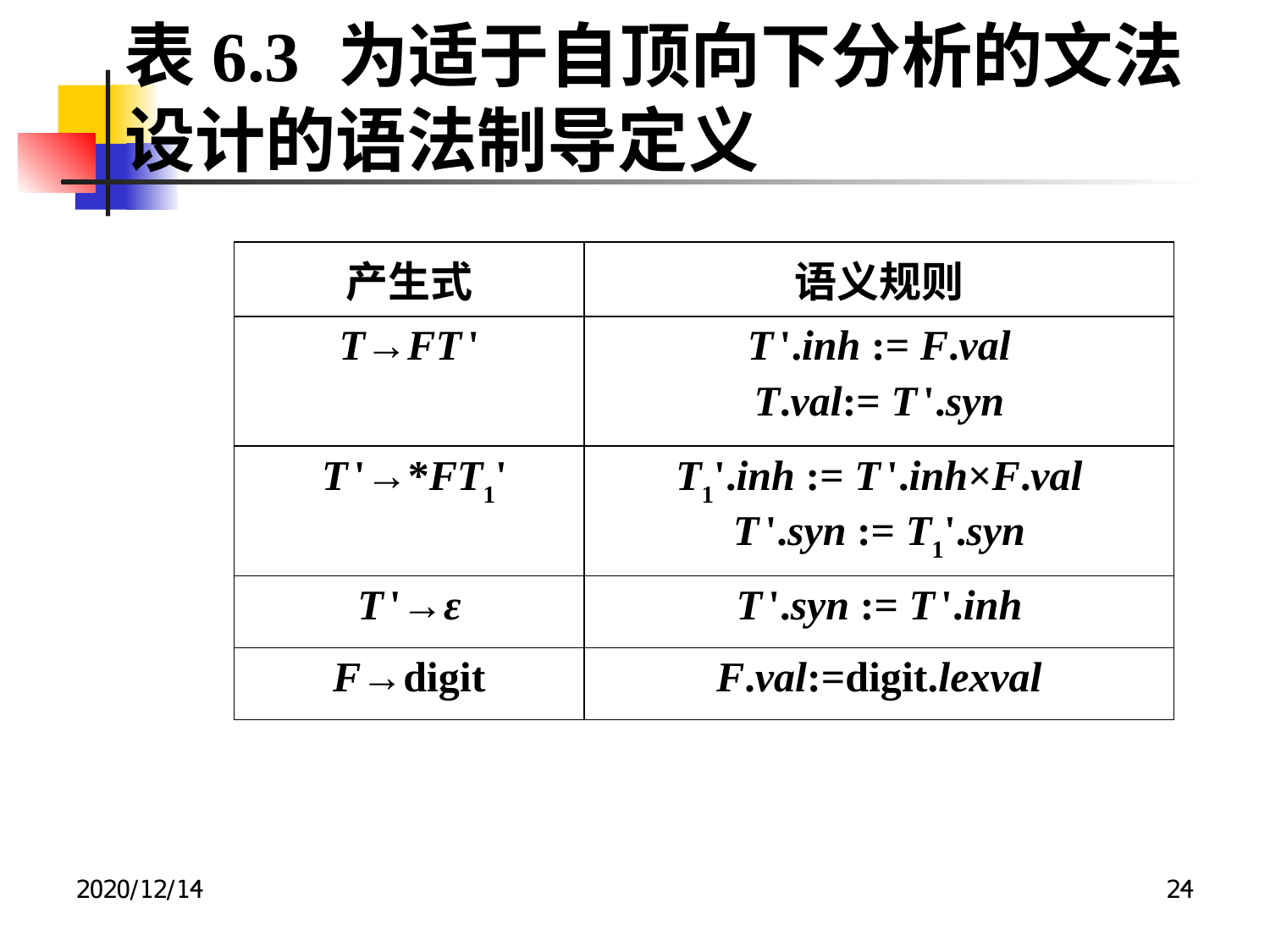

表6.3 为适于自顶向下分析的文法设计的语法制导定义
| 产生式 | 语义规则 |
| --- | --- |
| T→FT ' | T '.inh := F.val T.val:= T '.syn |
| T '→\*FT1' | T1'.inh := T '.inh×F.val T '.syn := T1'.syn |
| T '→ε | T '.syn := T '.inh |
| F→digit | F.val:=digit.lexval |
2020/12/14
24